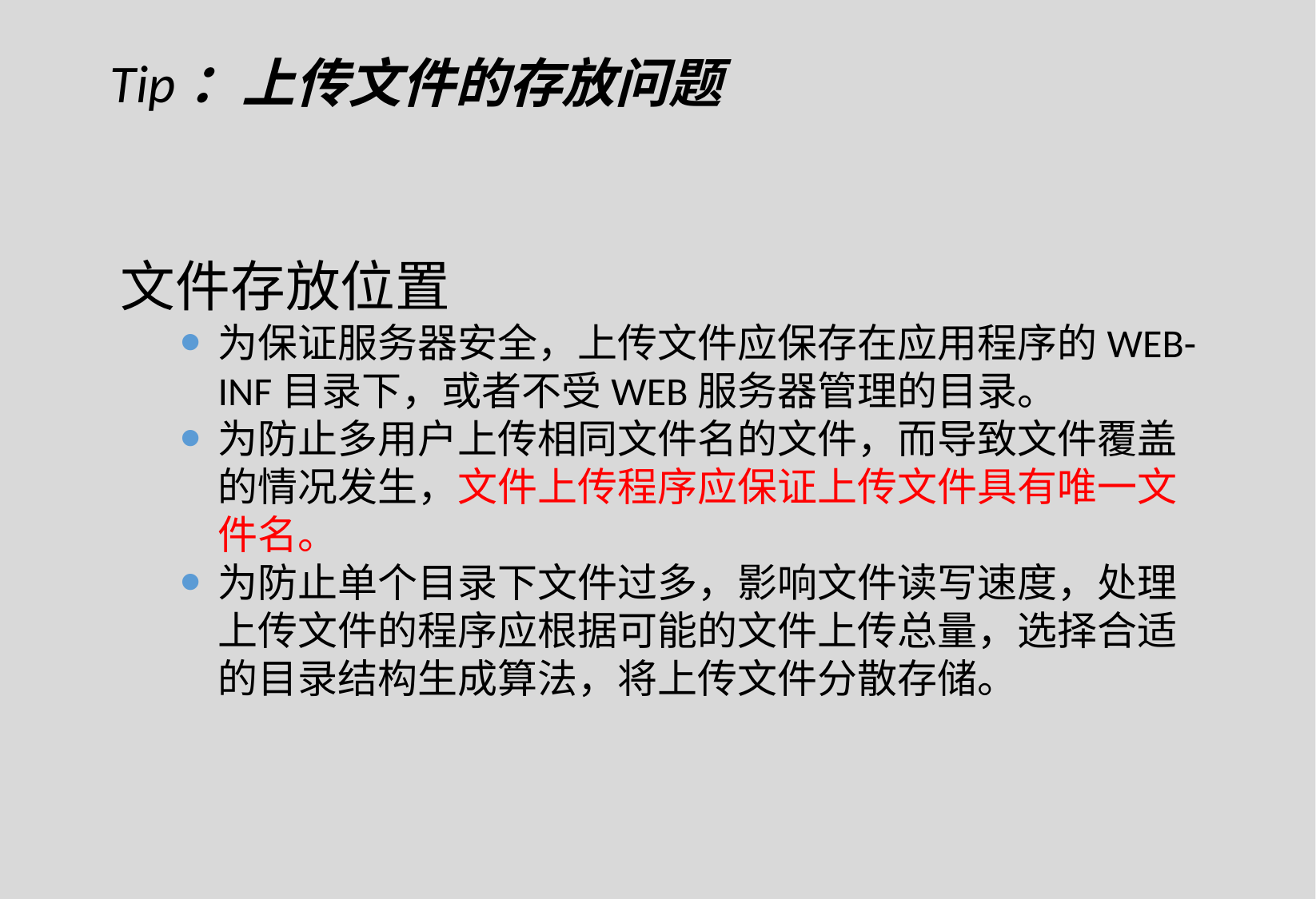

# Tip：上传文件的存放问题
文件存放位置
为保证服务器安全，上传文件应保存在应用程序的WEB-INF目录下，或者不受WEB服务器管理的目录。
为防止多用户上传相同文件名的文件，而导致文件覆盖的情况发生，文件上传程序应保证上传文件具有唯一文件名。
为防止单个目录下文件过多，影响文件读写速度，处理上传文件的程序应根据可能的文件上传总量，选择合适的目录结构生成算法，将上传文件分散存储。